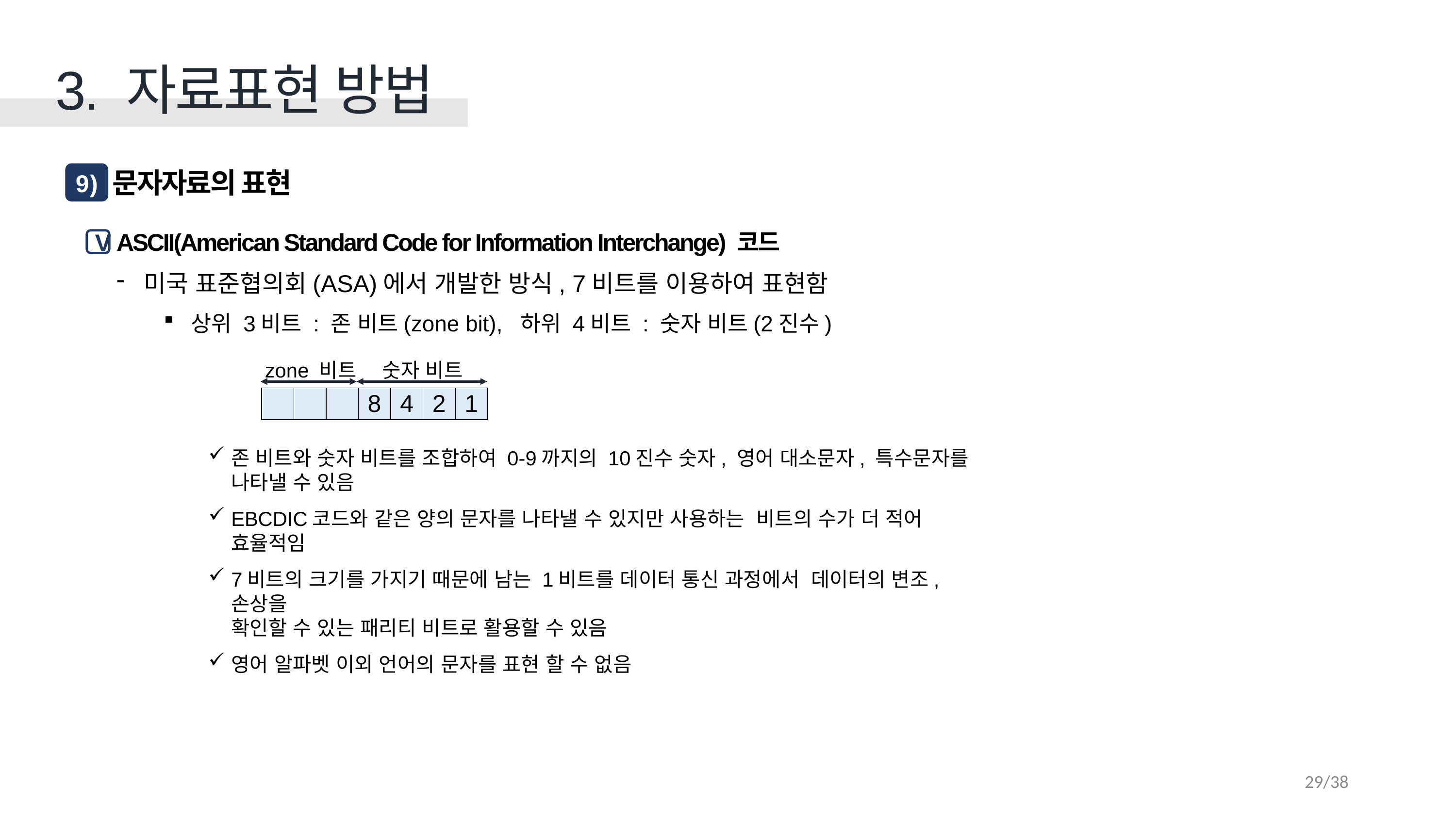

3. 자료표현 방법

문자자료의 표현
9 )
ASCII(American Standard Code for Information Interchange) 코드

미국 표준협의회(ASA)에서 개발한 방식, 7비트를 이용하여 표현함

상위 3비트 : 존 비트(zone bit),  하위 4비트 : 숫자 비트(2진수)

존 비트와 숫자 비트를 조합하여 0-9까지의 10진수 숫자, 영어 대소문자, 특수문자를
나타낼 수 있음

EBCDIC코드와 같은 양의 문자를 나타낼 수 있지만 사용하는  비트의 수가 더 적어 효율적임

7비트의 크기를 가지기 때문에 남는 1비트를 데이터 통신 과정에서  데이터의 변조, 손상을
확인할 수 있는 패리티 비트로 활용할 수 있음

영어 알파벳 이외 언어의 문자를 표현 할 수 없음
V
zone 비트
숫자 비트
|  |  |  |  |  |  |  |
| --- | --- | --- | --- | --- | --- | --- |
|  |  |  | 8 | 4 | 2 | 1 |
29/38